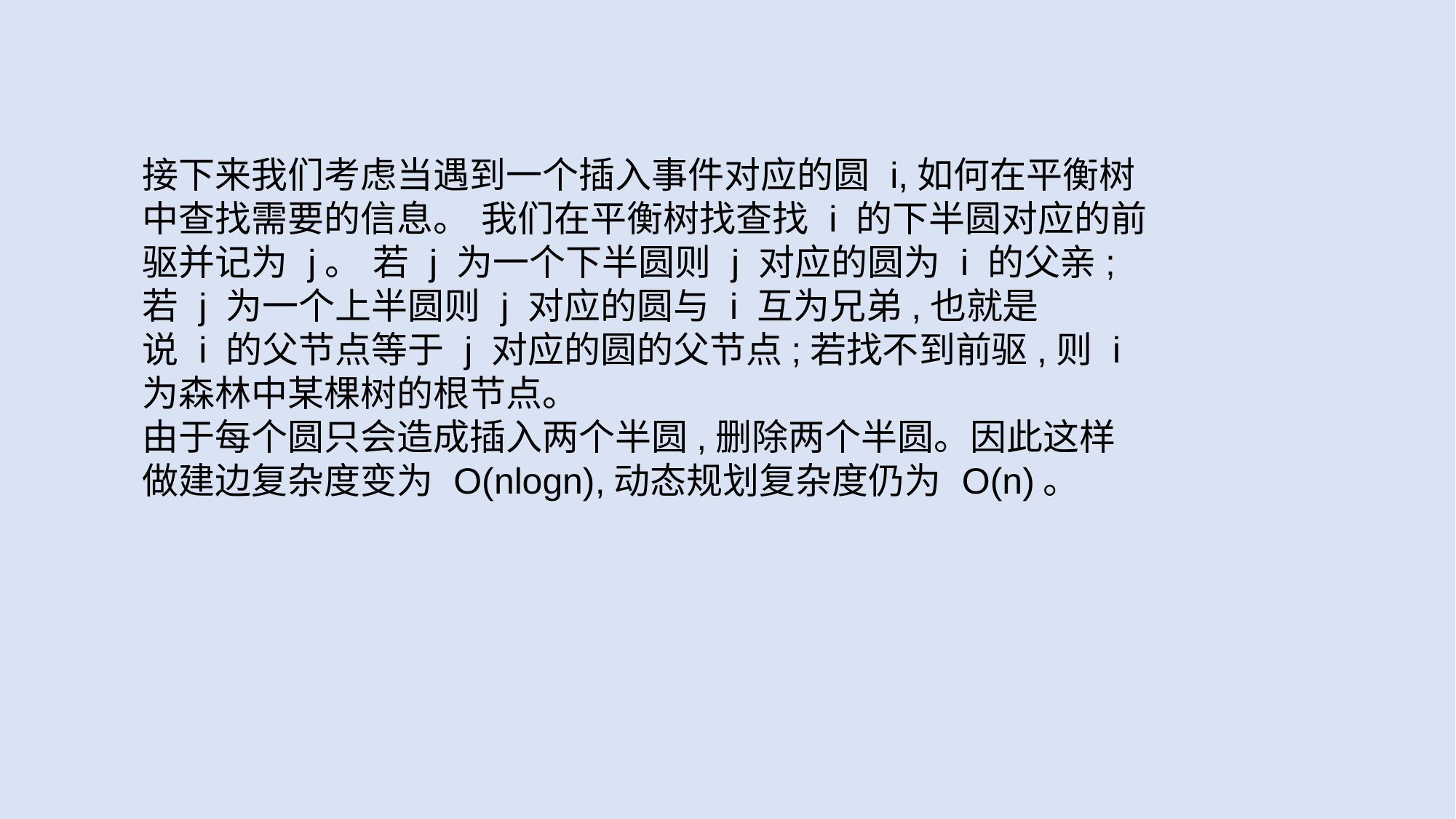

接下来我们考虑当遇到一个插入事件对应的圆 i,如何在平衡树中查找需要的信息。 我们在平衡树找查找 i 的下半圆对应的前驱并记为 j。 若 j 为一个下半圆则 j 对应的圆为 i 的父亲;若 j 为一个上半圆则 j 对应的圆与 i 互为兄弟,也就是
说 i 的父节点等于 j 对应的圆的父节点;若找不到前驱,则 i 为森林中某棵树的根节点。
由于每个圆只会造成插入两个半圆,删除两个半圆。因此这样做建边复杂度变为 O(nlogn),动态规划复杂度仍为 O(n)。